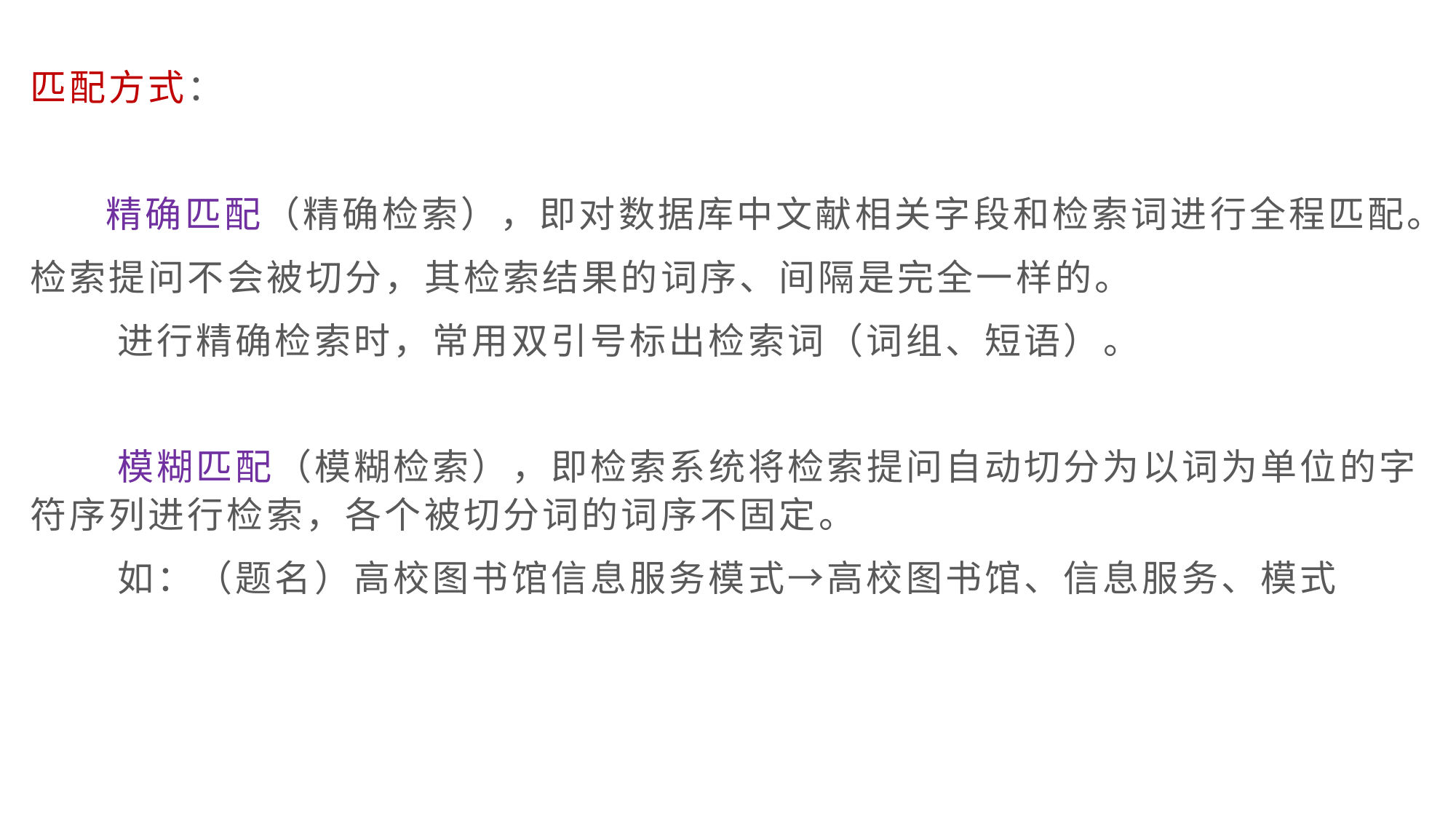

匹配方式：

      精确匹配（精确检索），即对数据库中文献相关字段和检索词进行全程匹配。
检索提问不会被切分，其检索结果的词序、间隔是完全一样的。
       进行精确检索时，常用双引号标出检索词（词组、短语）。

       模糊匹配（模糊检索），即检索系统将检索提问自动切分为以词为单位的字符序列进行检索，各个被切分词的词序不固定。
       如：（题名）高校图书馆信息服务模式→高校图书馆、信息服务、模式